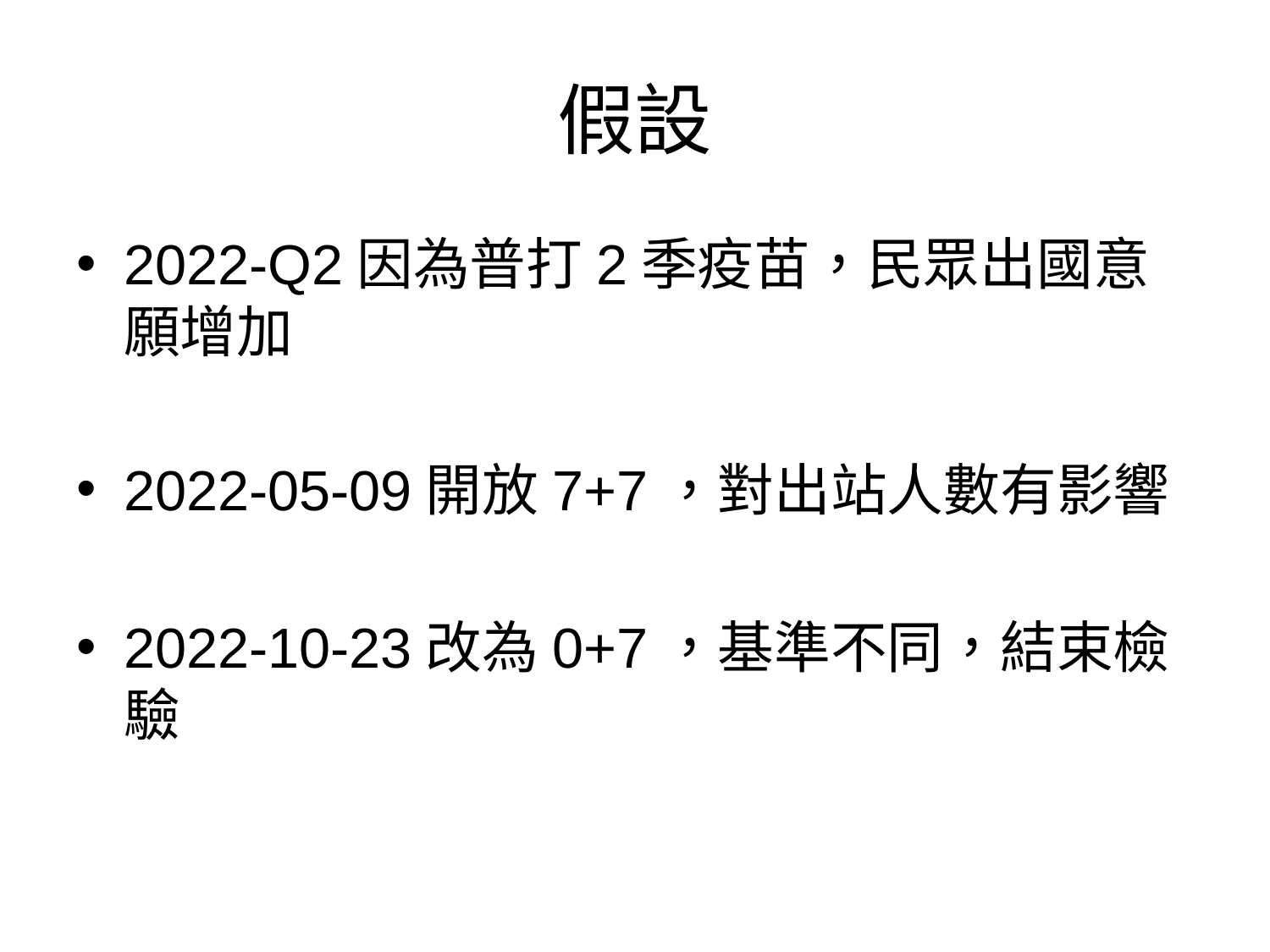

# 假設
2022-Q2因為普打2季疫苗，民眾出國意願增加

2022-05-09開放7+7，對出站人數有影響

2022-10-23改為0+7，基準不同，結束檢驗